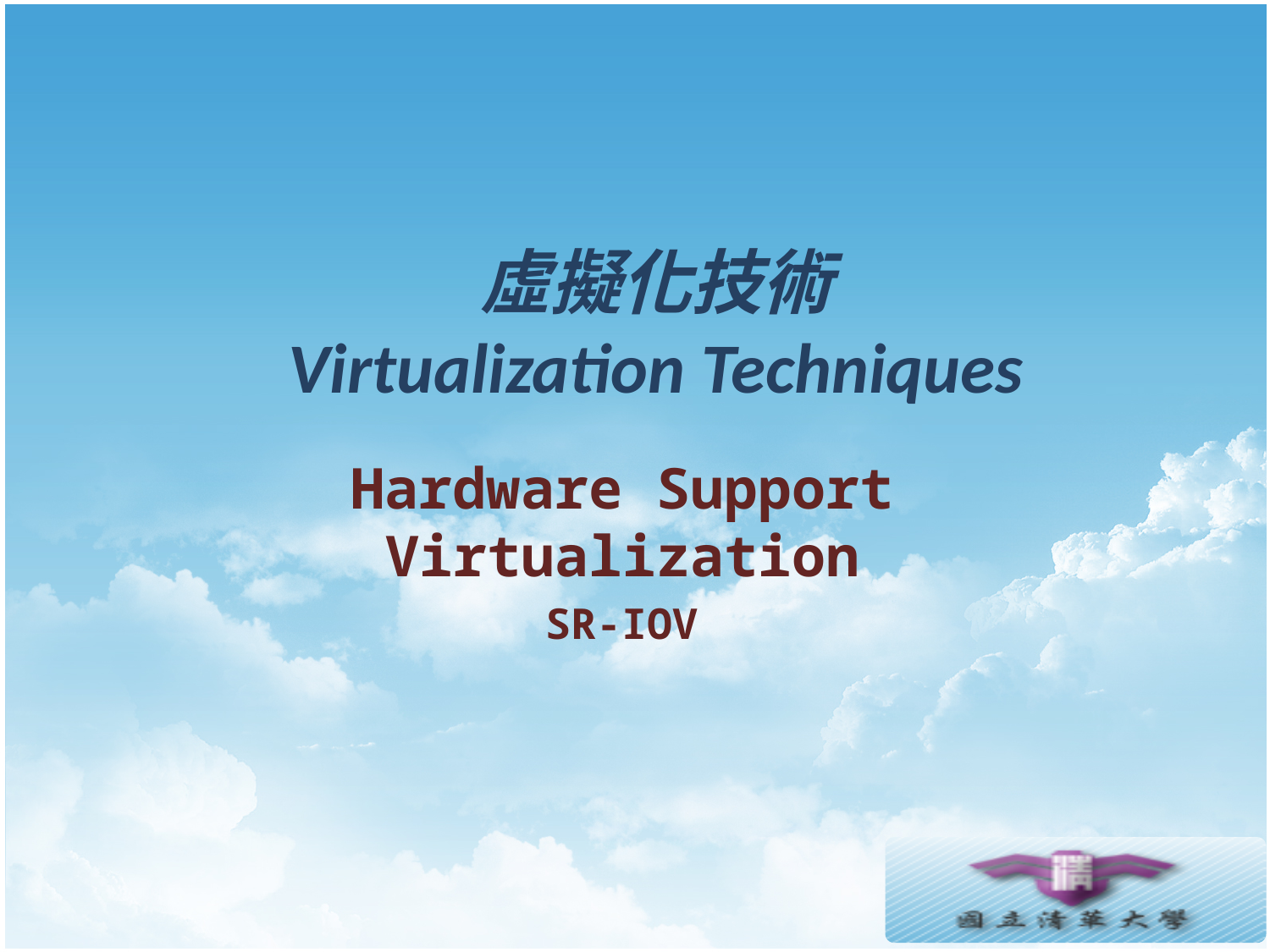

# 虛擬化技術 Virtualization Techniques
Hardware Support Virtualization
SR-IOV